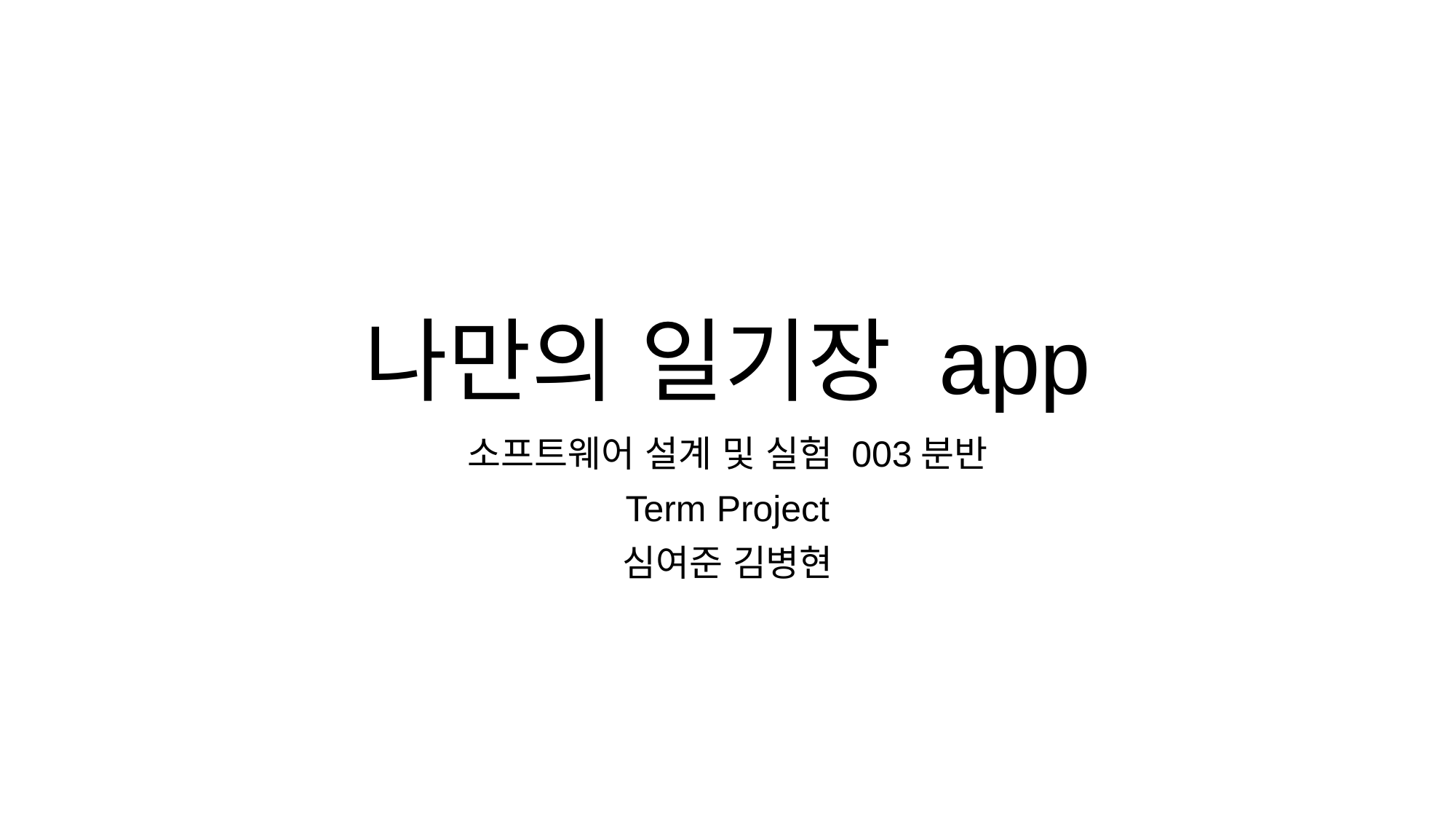

# 나만의 일기장 app
소프트웨어 설계 및 실험 003분반
Term Project
심여준 김병현